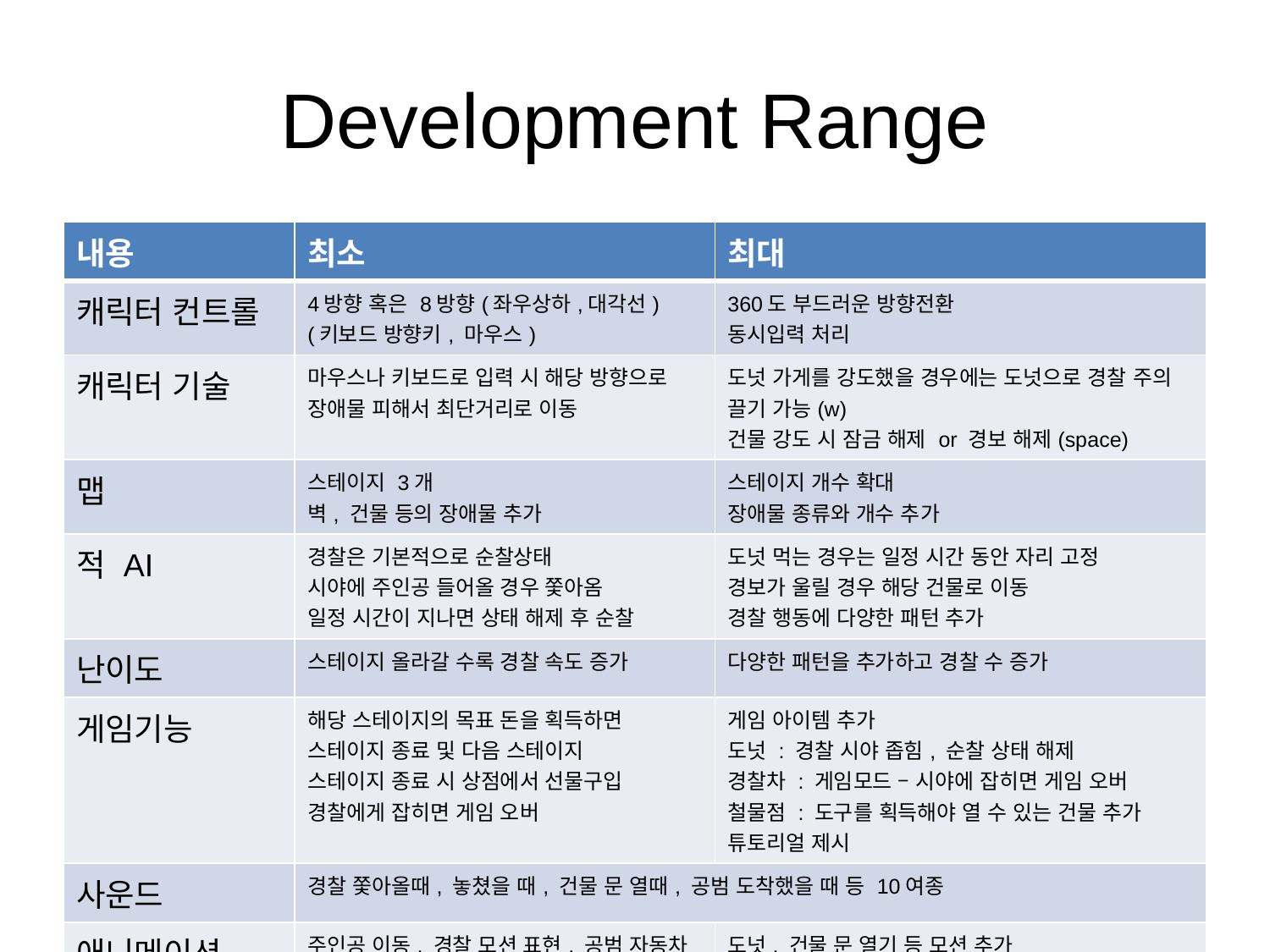

# Development Range
| 내용 | 최소 | 최대 |
| --- | --- | --- |
| 캐릭터 컨트롤 | 4방향 혹은 8방향(좌우상하,대각선) (키보드 방향키, 마우스) | 360도 부드러운 방향전환 동시입력 처리 |
| 캐릭터 기술 | 마우스나 키보드로 입력 시 해당 방향으로 장애물 피해서 최단거리로 이동 | 도넛 가게를 강도했을 경우에는 도넛으로 경찰 주의 끌기 가능(w) 건물 강도 시 잠금 해제 or 경보 해제(space) |
| 맵 | 스테이지 3개 벽, 건물 등의 장애물 추가 | 스테이지 개수 확대 장애물 종류와 개수 추가 |
| 적 AI | 경찰은 기본적으로 순찰상태 시야에 주인공 들어올 경우 쫓아옴 일정 시간이 지나면 상태 해제 후 순찰 | 도넛 먹는 경우는 일정 시간 동안 자리 고정 경보가 울릴 경우 해당 건물로 이동 경찰 행동에 다양한 패턴 추가 |
| 난이도 | 스테이지 올라갈 수록 경찰 속도 증가 | 다양한 패턴을 추가하고 경찰 수 증가 |
| 게임기능 | 해당 스테이지의 목표 돈을 획득하면 스테이지 종료 및 다음 스테이지 스테이지 종료 시 상점에서 선물구입 경찰에게 잡히면 게임 오버 | 게임 아이템 추가 도넛 : 경찰 시야 좁힘, 순찰 상태 해제 경찰차 : 게임모드 – 시야에 잡히면 게임 오버 철물점 : 도구를 획득해야 열 수 있는 건물 추가 튜토리얼 제시 |
| 사운드 | 경찰 쫓아올때, 놓쳤을 때, 건물 문 열때, 공범 도착했을 때 등 10여종 |  |
| 애니메이션 | 주인공 이동, 경찰 모션 표현, 공범 자동차 | 도넛, 건물 문 열기 등 모션 추가 |